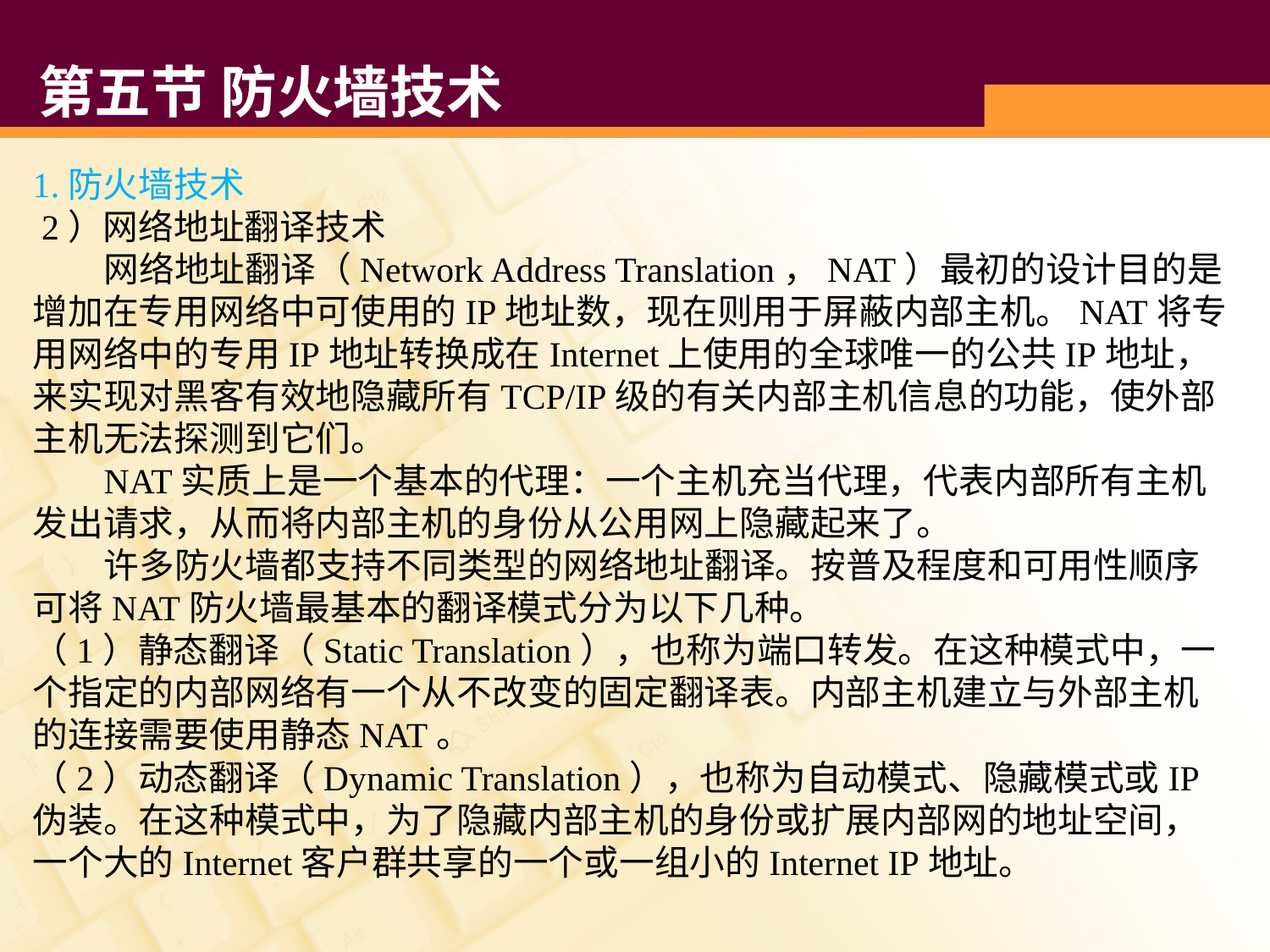

# 第五节 防火墙技术
1.防火墙技术
 2）网络地址翻译技术
        网络地址翻译（Network Address Translation，NAT）最初的设计目的是增加在专用网络中可使用的IP地址数，现在则用于屏蔽内部主机。NAT将专用网络中的专用IP地址转换成在Internet上使用的全球唯一的公共IP地址，来实现对黑客有效地隐藏所有TCP/IP级的有关内部主机信息的功能，使外部主机无法探测到它们。
        NAT实质上是一个基本的代理：一个主机充当代理，代表内部所有主机发出请求，从而将内部主机的身份从公用网上隐藏起来了。
        许多防火墙都支持不同类型的网络地址翻译。按普及程度和可用性顺序可将NAT防火墙最基本的翻译模式分为以下几种。
（1）静态翻译（Static Translation），也称为端口转发。在这种模式中，一个指定的内部网络有一个从不改变的固定翻译表。内部主机建立与外部主机的连接需要使用静态NAT。
（2）动态翻译（Dynamic Translation），也称为自动模式、隐藏模式或IP伪装。在这种模式中，为了隐藏内部主机的身份或扩展内部网的地址空间，一个大的Internet客户群共享的一个或一组小的Internet IP地址。